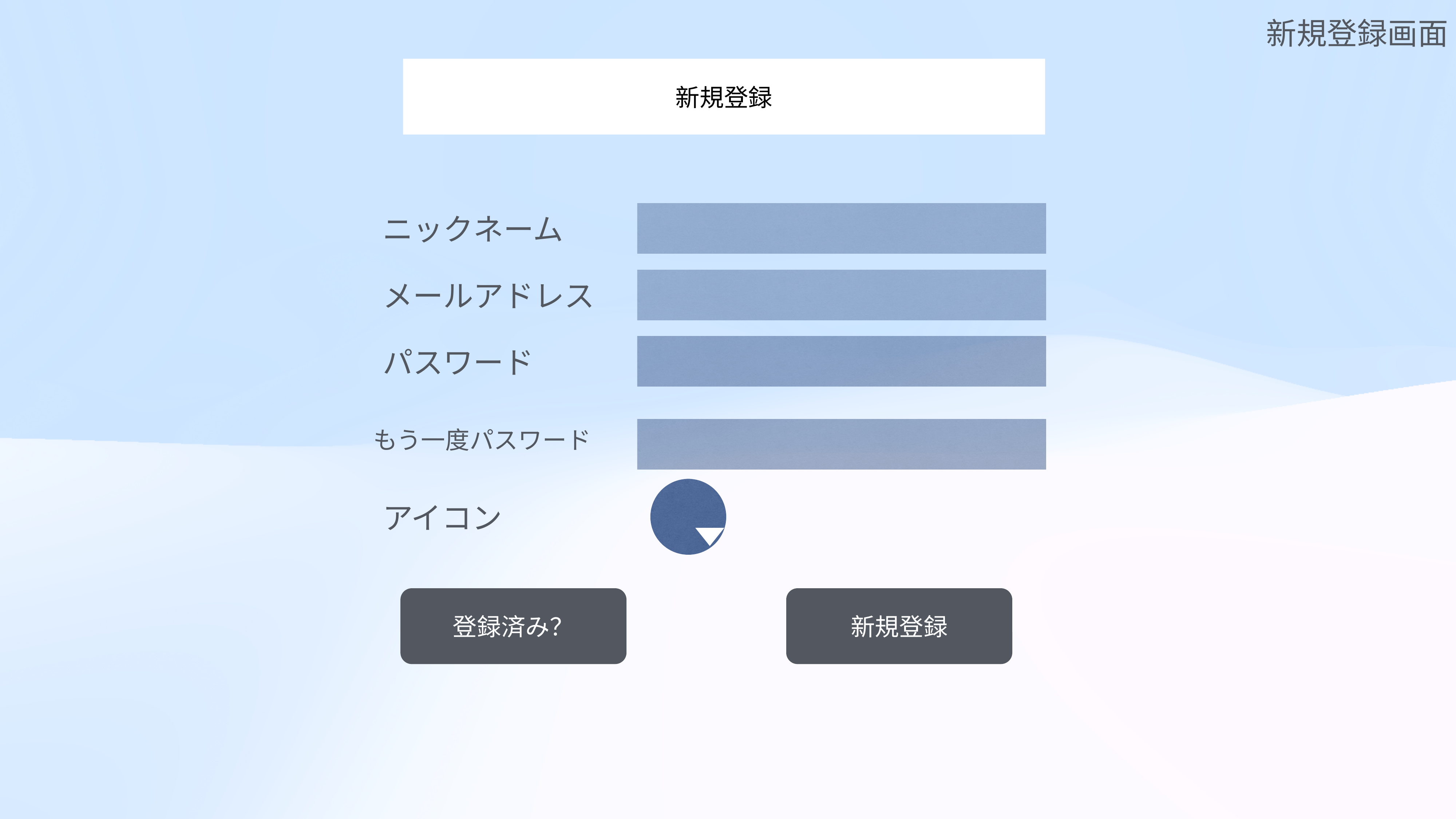

新規登録画面
新規登録

ニックネーム

メールアドレス

パスワード

もう一度パスワード

アイコン

登録済み？
新規登録